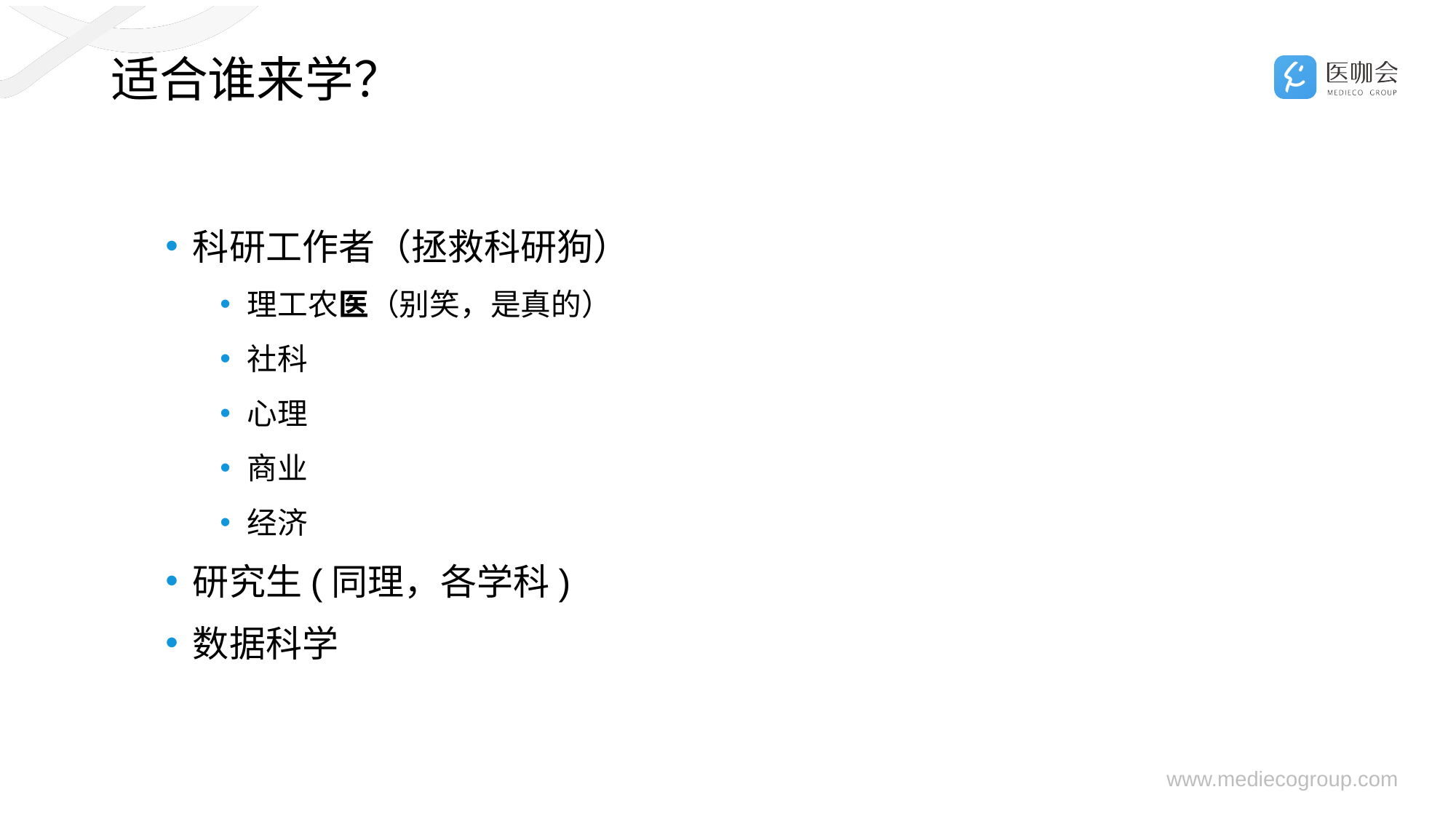

# 适合谁来学？
科研工作者（拯救科研狗）
理工农医（别笑，是真的）
社科
心理
商业
经济
研究生(同理，各学科)
数据科学